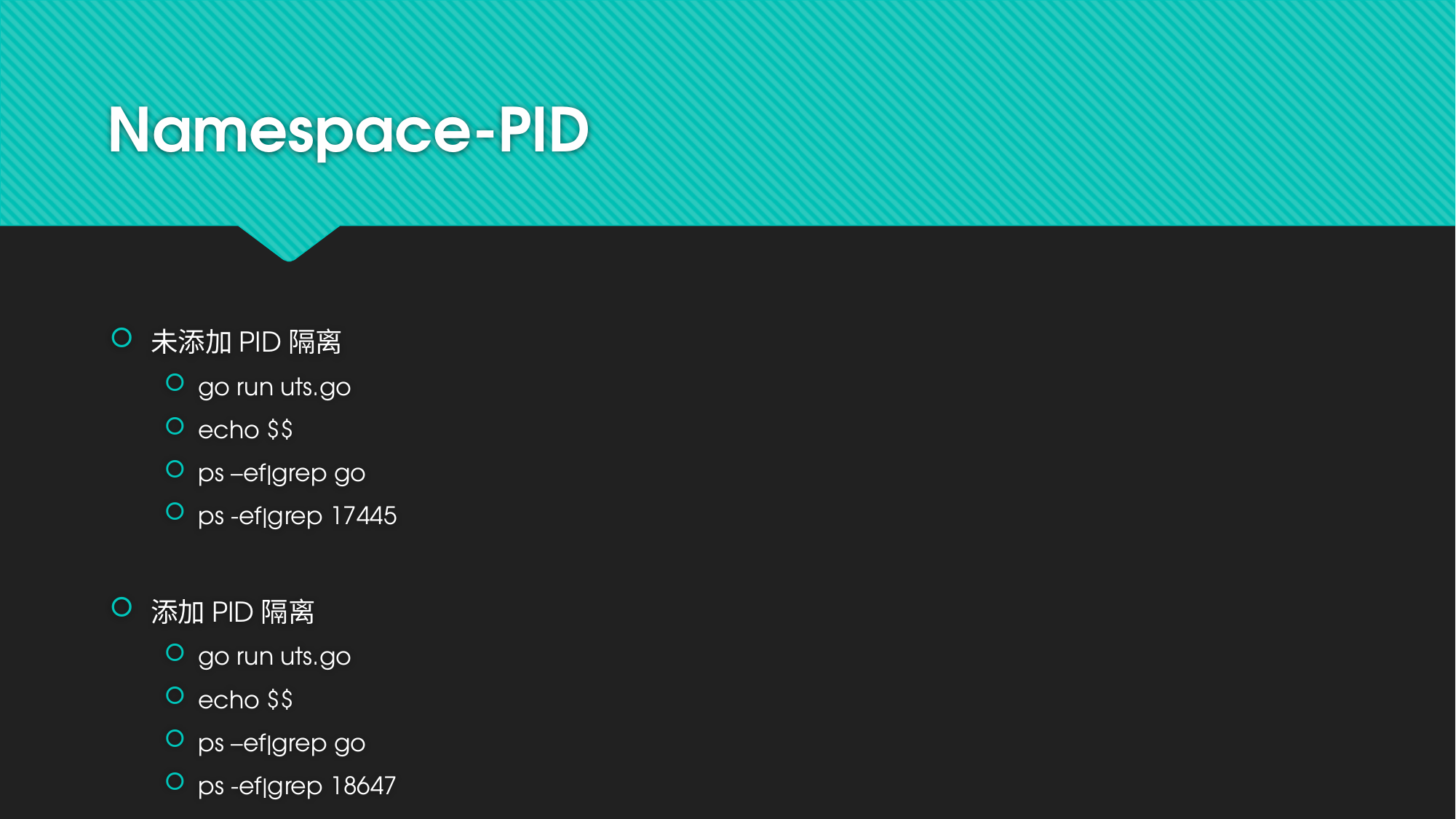

# Namespace-PID
未添加PID隔离
go run uts.go
echo $$
ps –ef|grep go
ps -ef|grep 17445

添加PID隔离
go run uts.go
echo $$
ps –ef|grep go
ps -ef|grep 18647